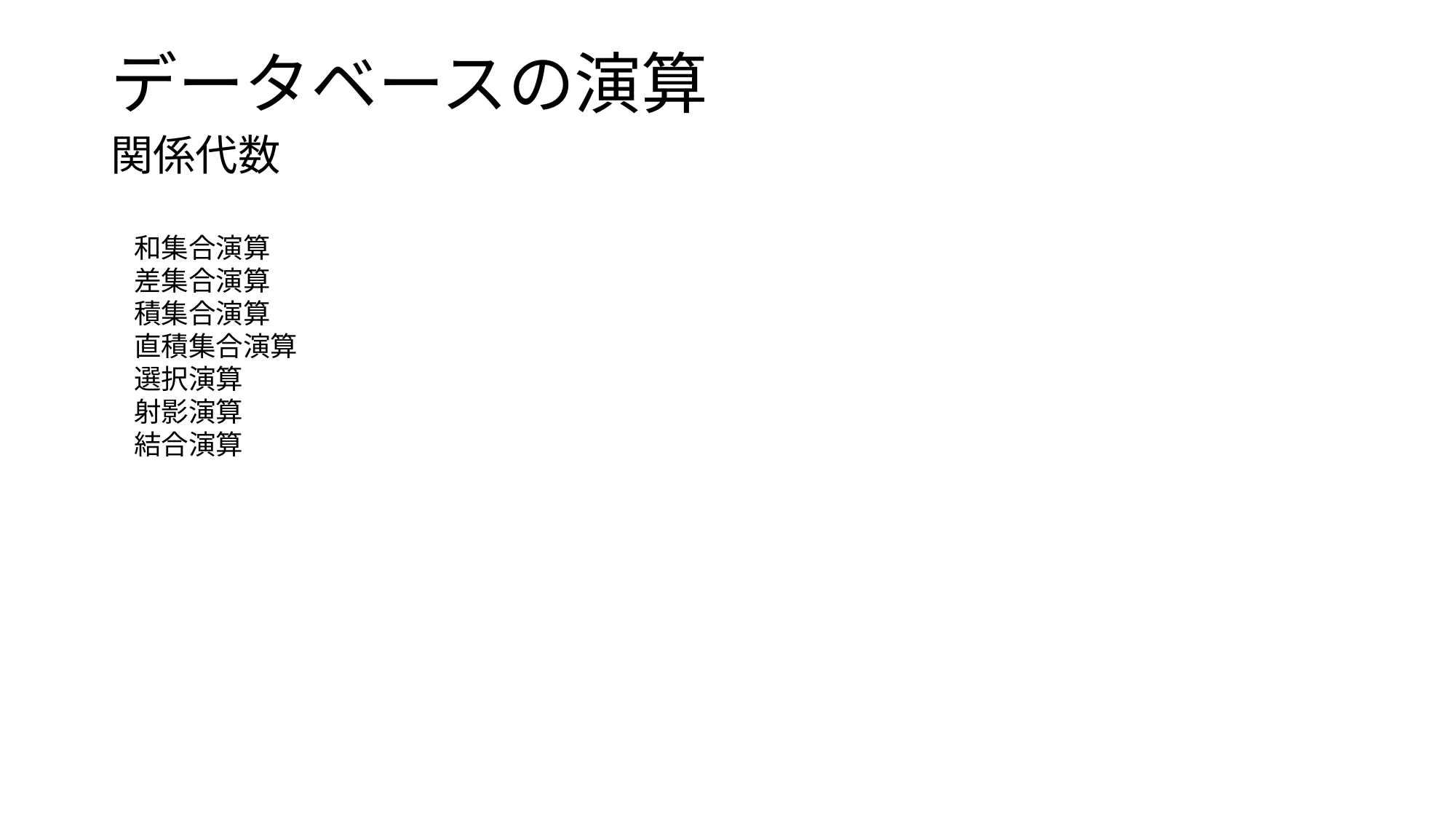

# データベースの演算
関係代数
和集合演算
差集合演算
積集合演算
直積集合演算
選択演算
射影演算
結合演算